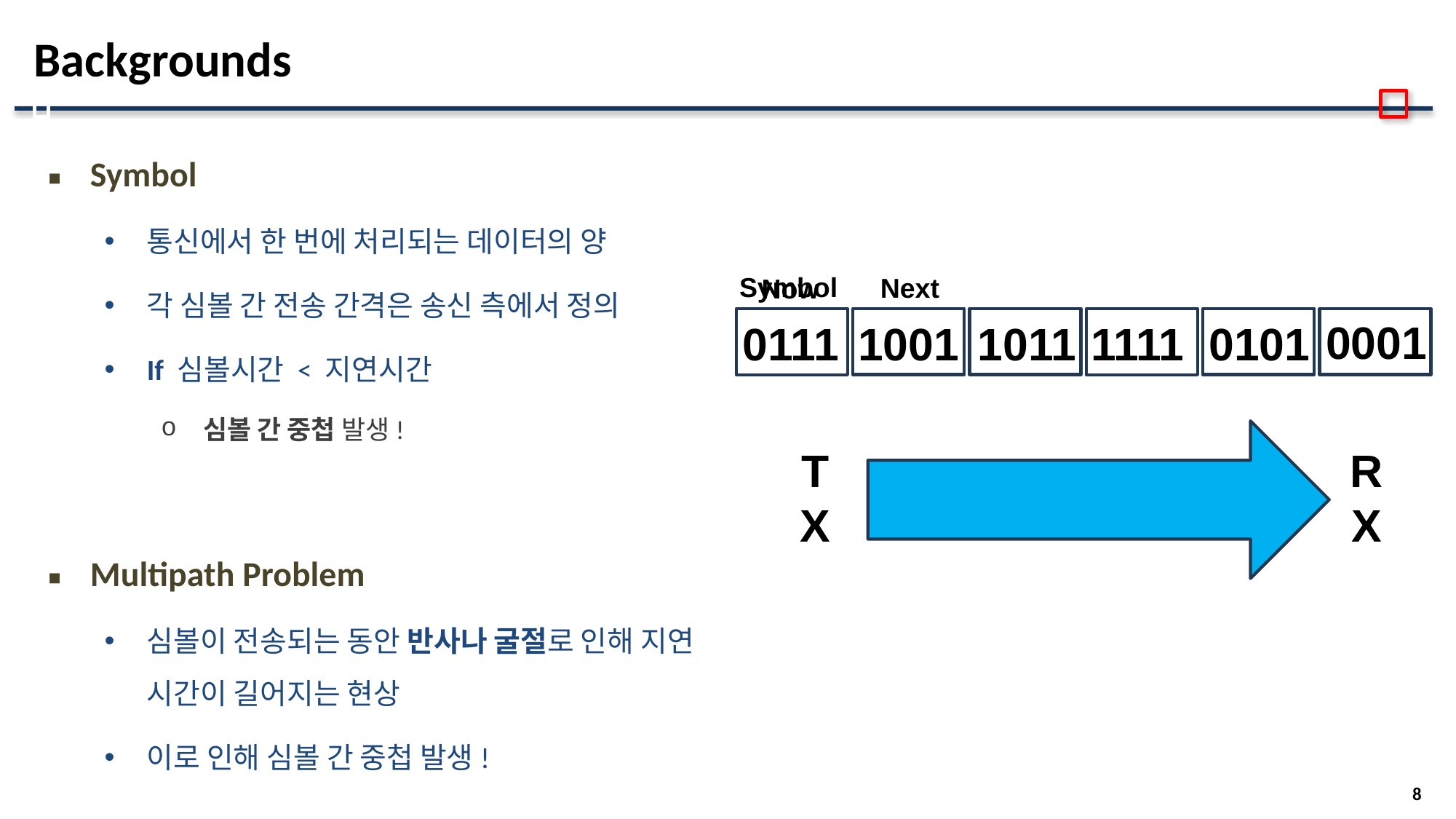

# Backgrounds
Symbol
통신에서 한 번에 처리되는 데이터의 양
각 심볼 간 전송 간격은 송신 측에서 정의
If 심볼시간 < 지연시간
심볼 간 중첩 발생!

Multipath Problem
심볼이 전송되는 동안 반사나 굴절로 인해 지연 시간이 길어지는 현상
이로 인해 심볼 간 중첩 발생!
Symbol
Next
Now
0001

1001

0111

0101
1111
1011

TX
RX
8